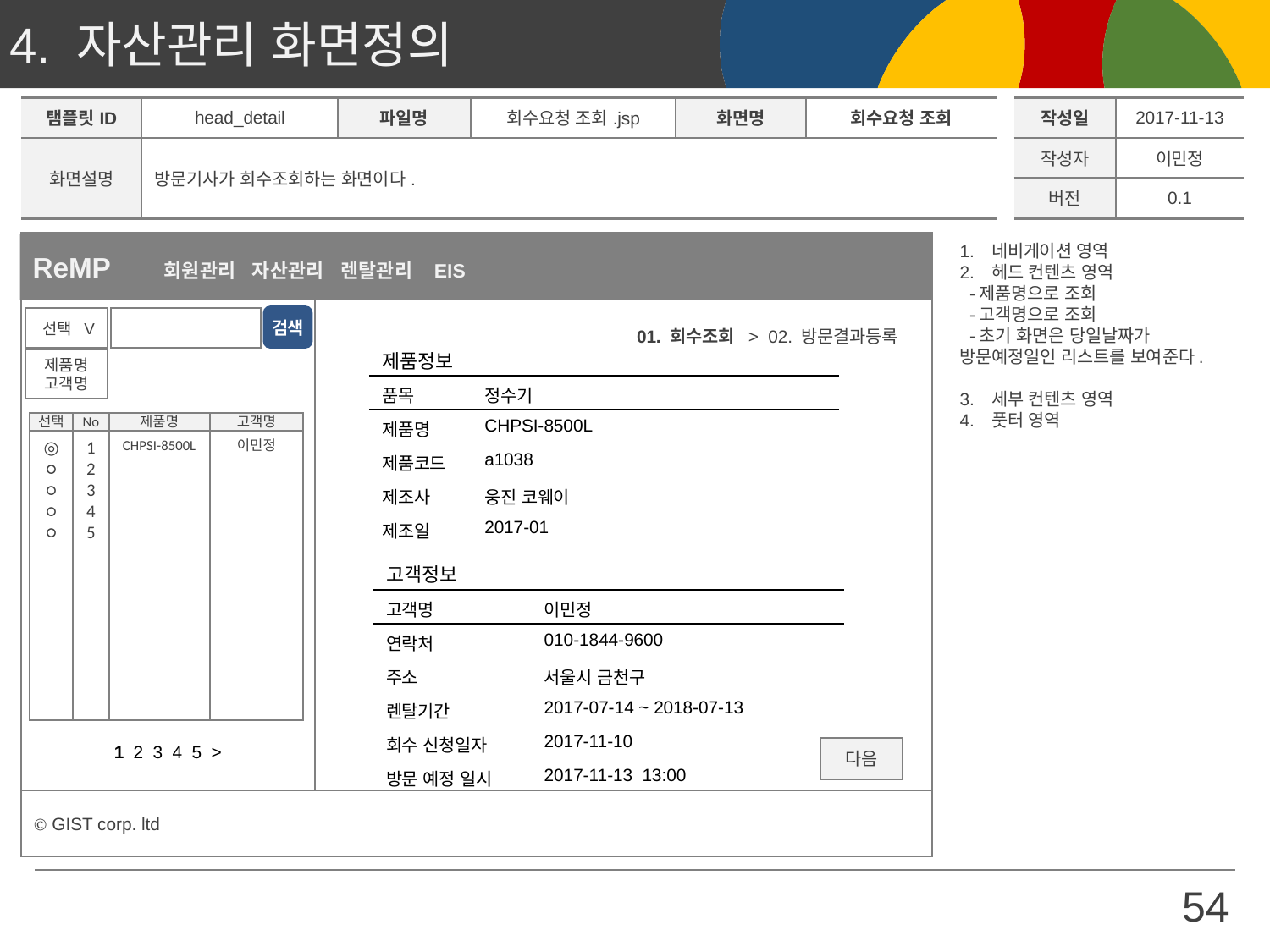

| 탬플릿ID | head\_detail | 파일명 | 회수요청 조회.jsp | 화면명 | 회수요청 조회 |  | 작성일 | 2017-11-13 |
| --- | --- | --- | --- | --- | --- | --- | --- | --- |
| 화면설명 | 방문기사가 회수조회하는 화면이다. |  |  |  |  |  | 작성자 | 이민정 |
|  |  |  |  |  |  |  | 버전 | 0.1 |
As요청조회    회수요청조회
ReMP      회원관리   자산관리   렌탈관리   EIS
네비게이션 영역
헤드 컨텐츠 영역
  -제품명으로 조회
  -고객명으로 조회
  -초기 화면은 당일날짜가 방문예정일인 리스트를 보여준다.

세부 컨텐츠 영역
풋터 영역

검색

선택  V
제품명
고객명
01. 회수조회  >  02. 방문결과등록
| 제품정보 |  |
| --- | --- |
| 품목 | 정수기 |
| 제품명 | CHPSI-8500L |
| 제품코드 | a1038 |
| 제조사 | 웅진 코웨이 |
| 제조일 | 2017-01 |
선택
No
제품명
고객명
1
2
3
4
5
◎
○
○
○
○
이민정
CHPSI-8500L
| 고객정보 |  |
| --- | --- |
| 고객명 | 이민정 |
| 연락처 | 010-1844-9600 |
| 주소 | 서울시 금천구 |
| 렌탈기간 | 2017-07-14 ~ 2018-07-13 |
| 회수 신청일자 | 2017-11-10 |
| 방문 예정 일시 | 2017-11-13 13:00 |
1  2  3  4  5  >
다음
Ⓒ GIST corp. ltd